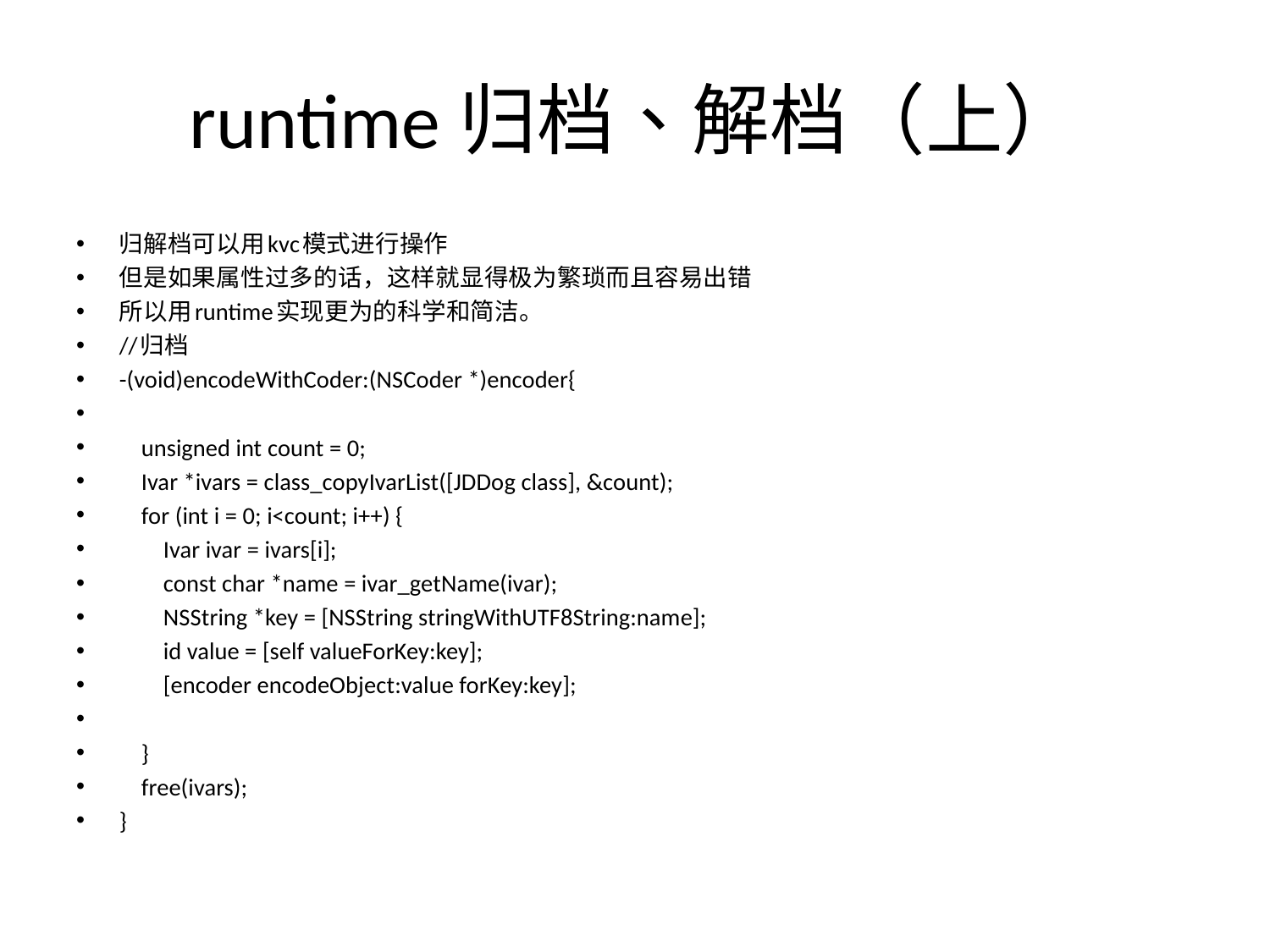

# runtime归档、解档（上）
归解档可以用kvc模式进行操作
但是如果属性过多的话，这样就显得极为繁琐而且容易出错
所以用runtime实现更为的科学和简洁。
//归档
-(void)encodeWithCoder:(NSCoder *)encoder{

    unsigned int count = 0;
    Ivar *ivars = class_copyIvarList([JDDog class], &count);
    for (int i = 0; i<count; i++) {
        Ivar ivar = ivars[i];
        const char *name = ivar_getName(ivar);
        NSString *key = [NSString stringWithUTF8String:name];
        id value = [self valueForKey:key];
        [encoder encodeObject:value forKey:key];

    }
    free(ivars);
}